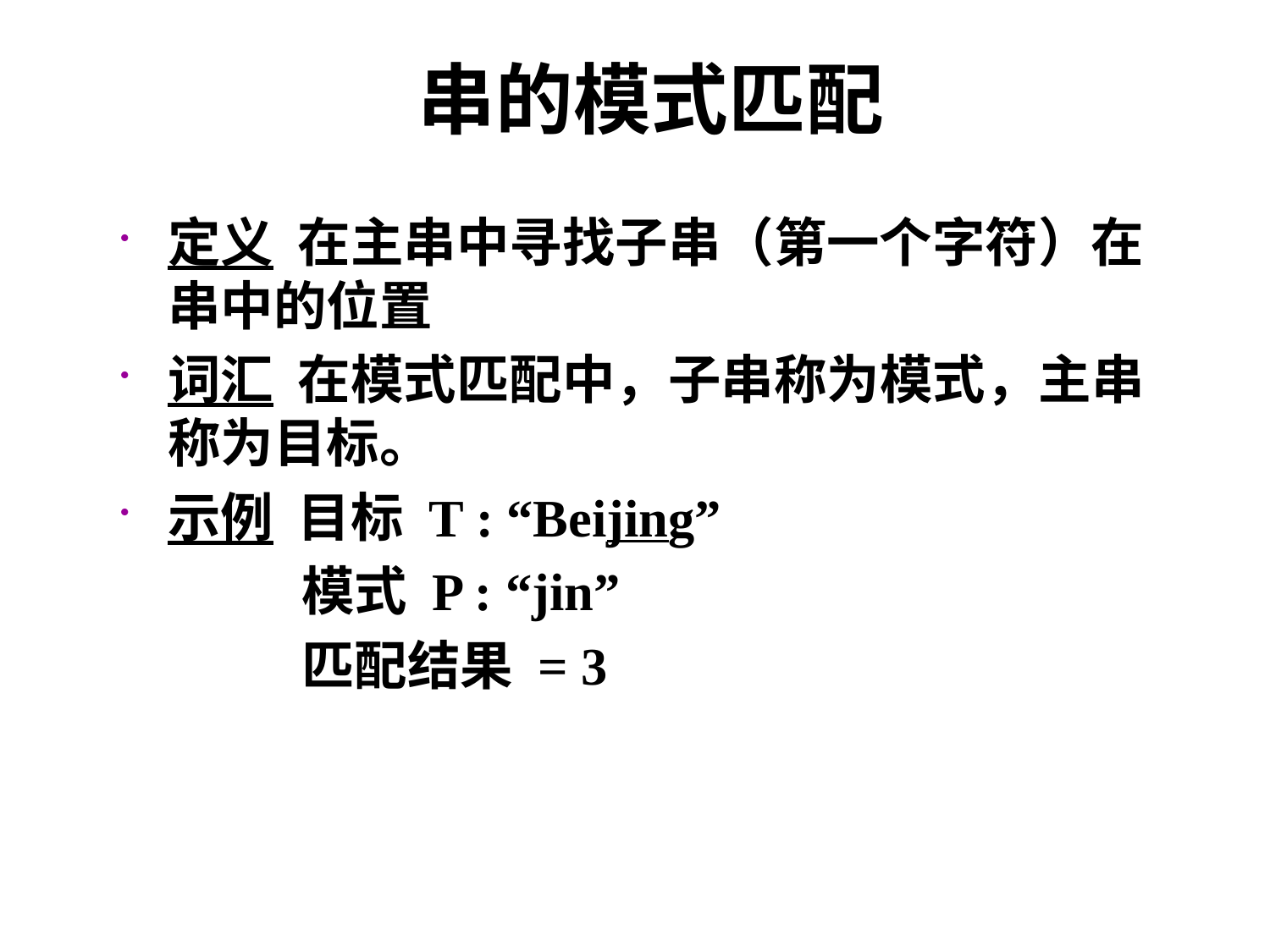

# 串的模式匹配
定义  在主串中寻找子串（第一个字符）在串中的位置
词汇  在模式匹配中，子串称为模式，主串称为目标。
示例  目标 T : “Beijing”
              模式 P : “jin”
              匹配结果 = 3